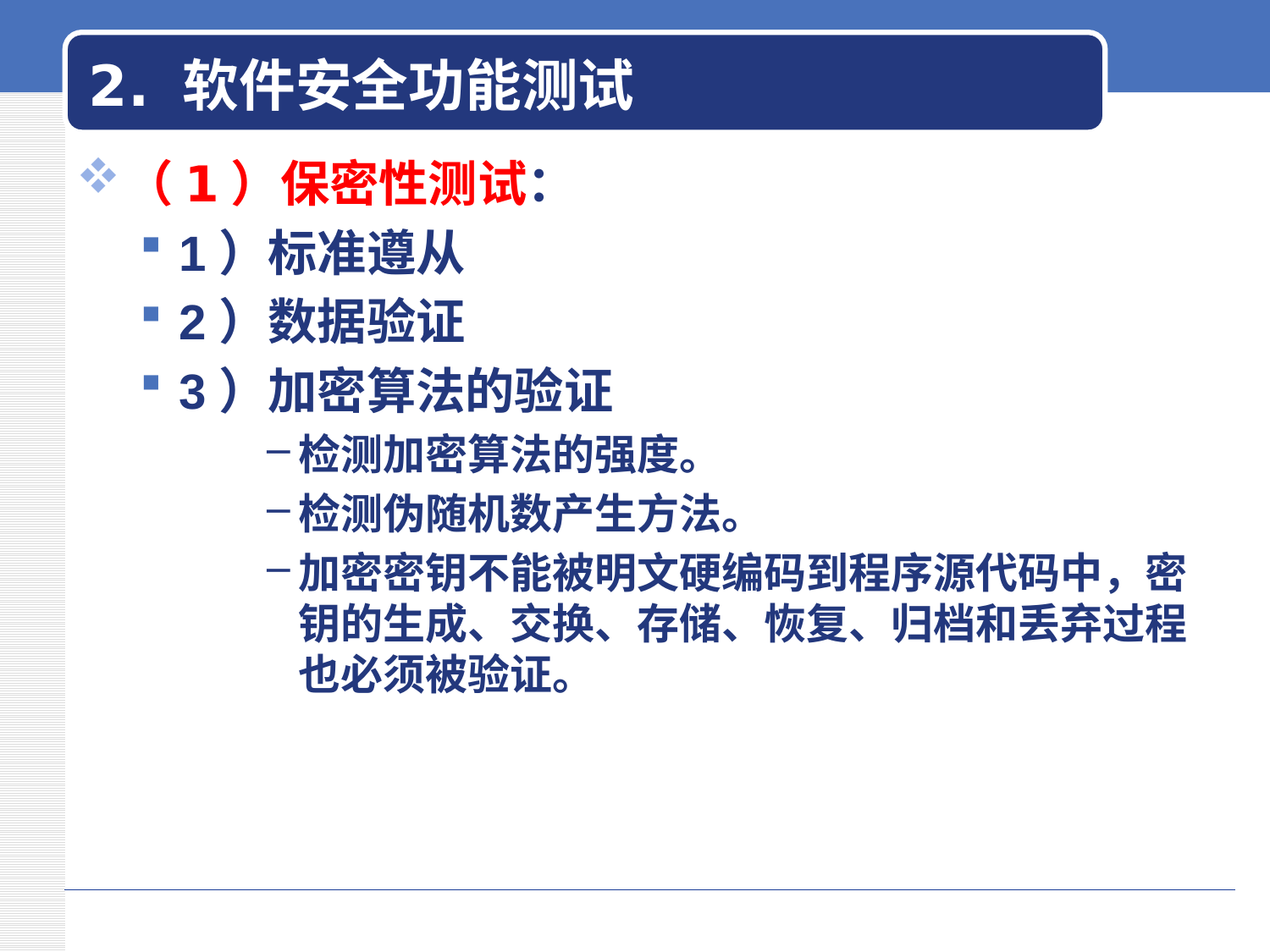

# 2. 软件安全功能测试
（1）保密性测试：
1）标准遵从
2）数据验证
3）加密算法的验证
检测加密算法的强度。
检测伪随机数产生方法。
加密密钥不能被明文硬编码到程序源代码中，密钥的生成、交换、存储、恢复、归档和丢弃过程也必须被验证。